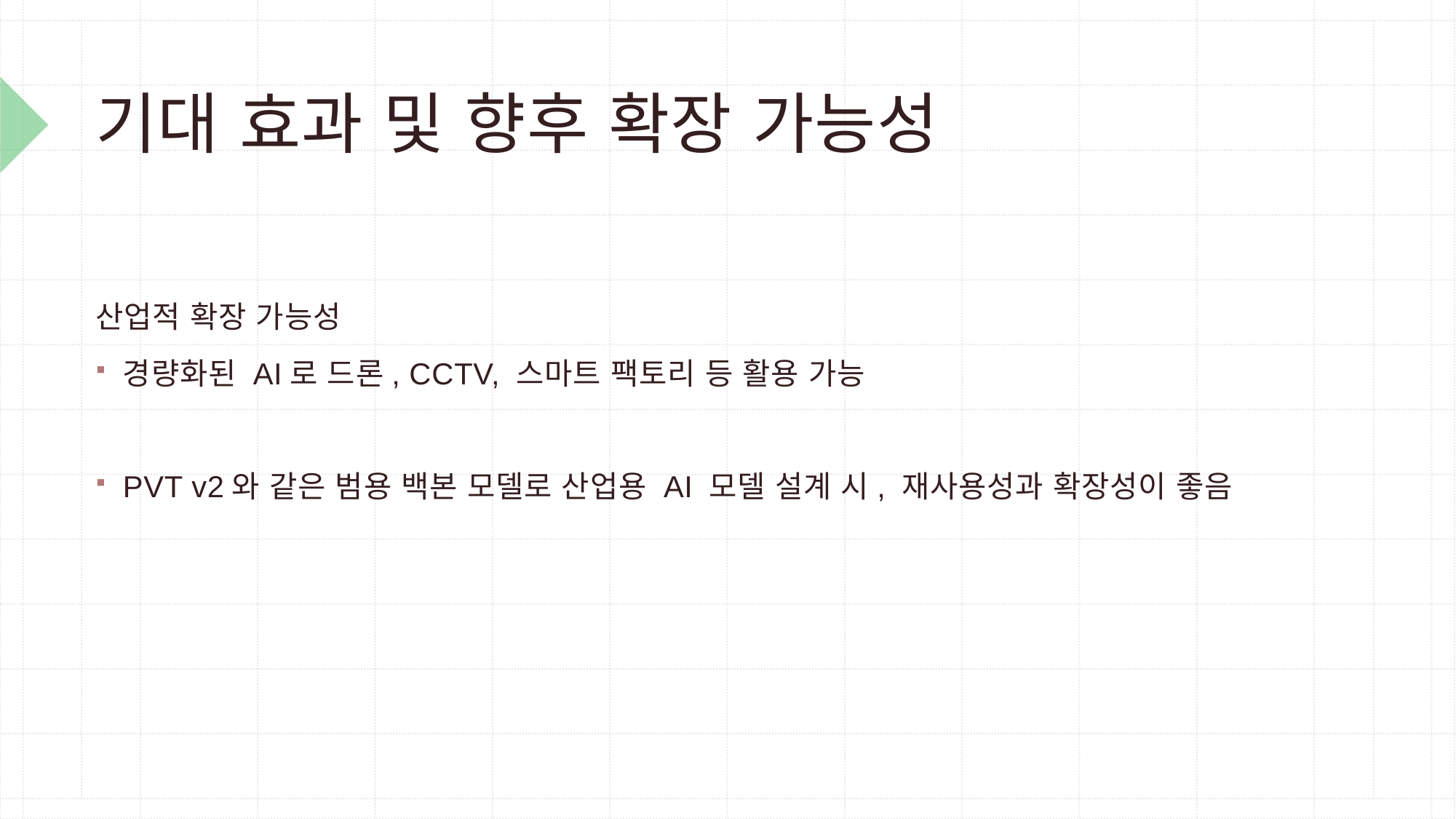

# 기대 효과 및 향후 확장 가능성
산업적 확장 가능성
경량화된 AI로 드론, CCTV, 스마트 팩토리 등 활용 가능

PVT v2와 같은 범용 백본 모델로 산업용 AI 모델 설계 시, 재사용성과 확장성이 좋음